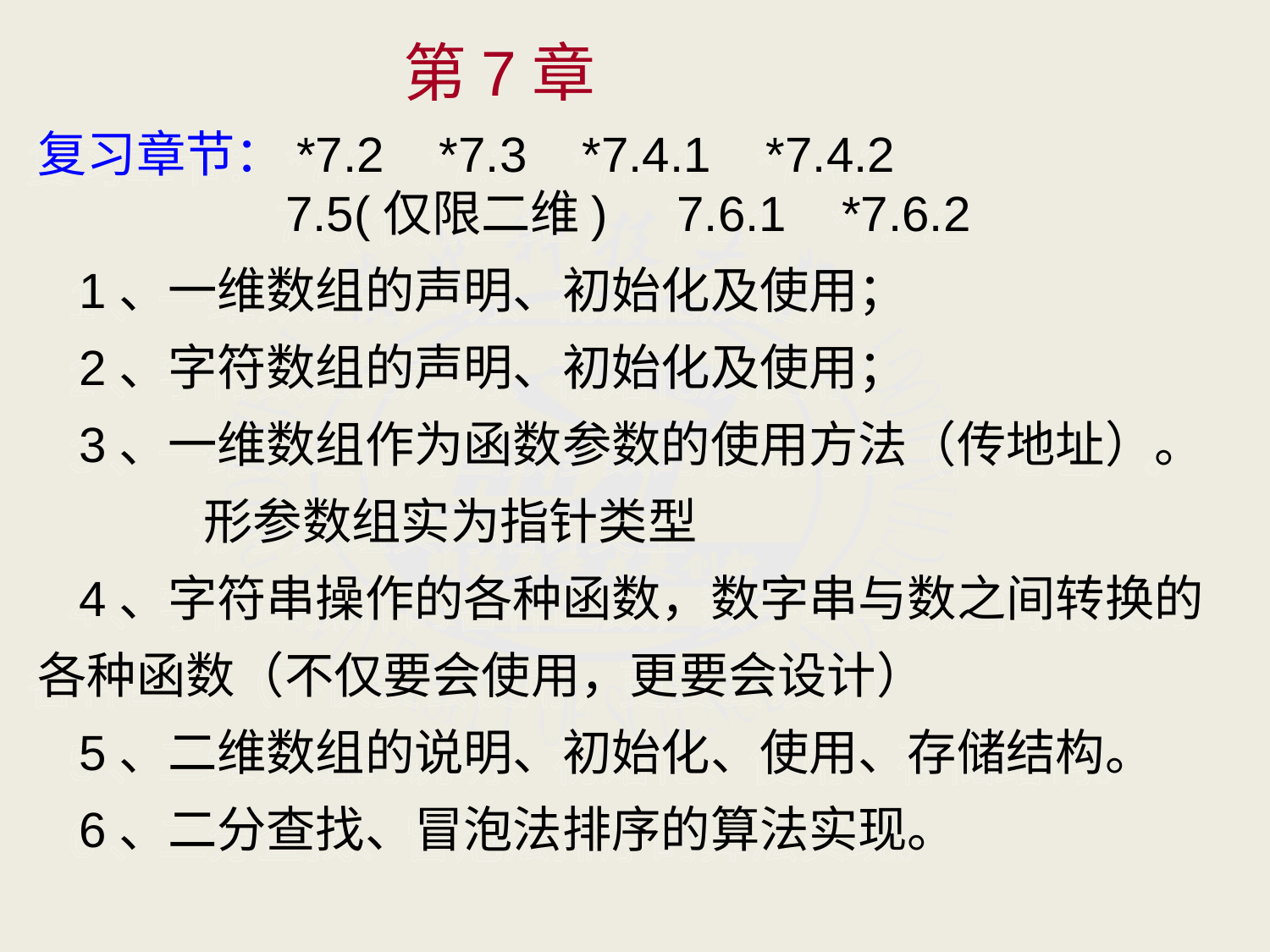

# 第7章
复习章节：*7.2    *7.3    *7.4.1    *7.4.2
                  7.5(仅限二维)     7.6.1    *7.6.2
   1、一维数组的声明、初始化及使用；
   2、字符数组的声明、初始化及使用；
   3、一维数组作为函数参数的使用方法（传地址）。
              形参数组实为指针类型
   4、字符串操作的各种函数，数字串与数之间转换的各种函数（不仅要会使用，更要会设计）
   5、二维数组的说明、初始化、使用、存储结构。
   6、二分查找、冒泡法排序的算法实现。